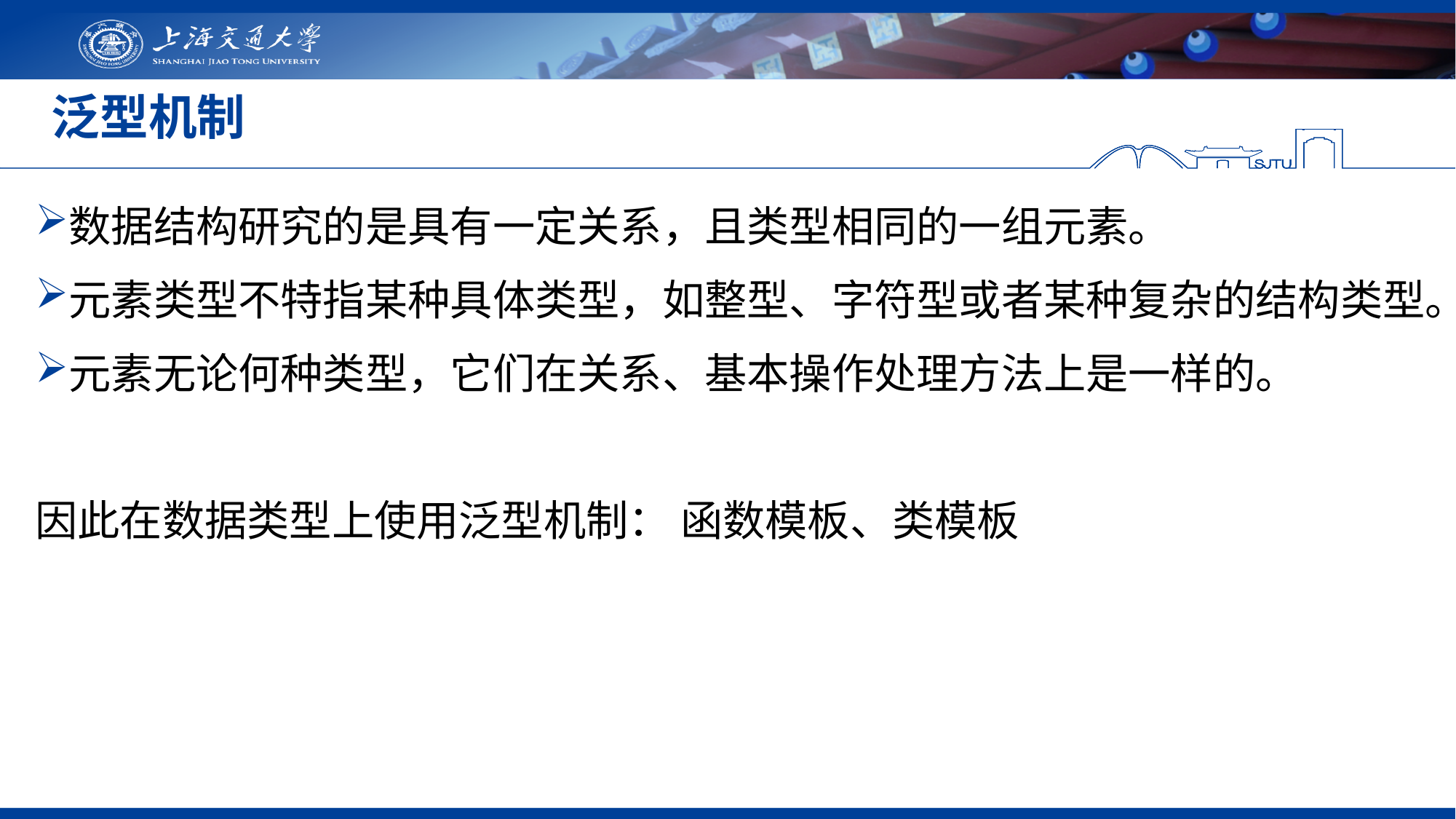

# 泛型机制
数据结构研究的是具有一定关系，且类型相同的一组元素。
元素类型不特指某种具体类型，如整型、字符型或者某种复杂的结构类型。
元素无论何种类型，它们在关系、基本操作处理方法上是一样的。

因此在数据类型上使用泛型机制： 函数模板、类模板